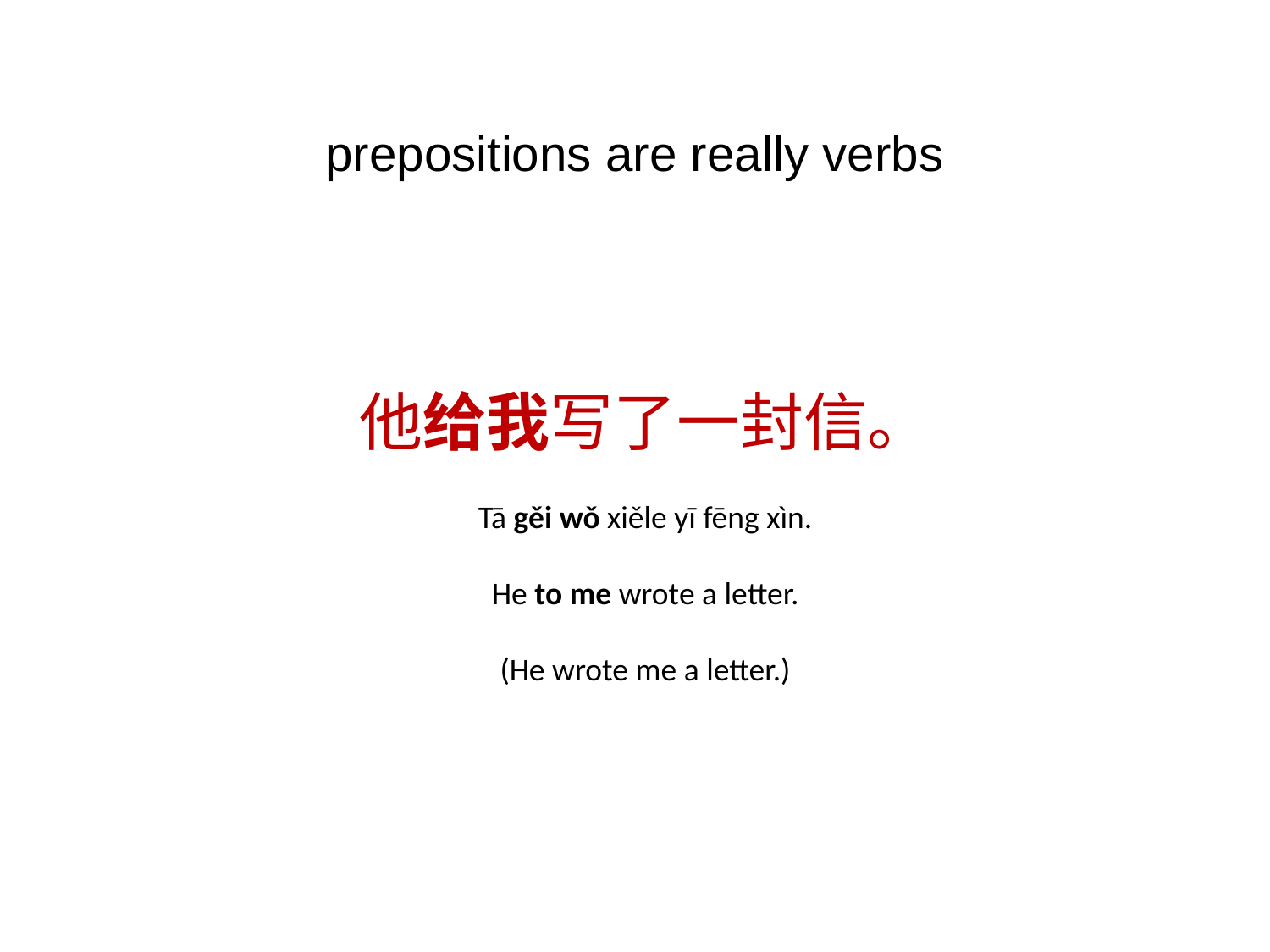

prepositions are really verbs
他给我写了一封信。

Tā gěi wǒ xiěle yī fēng xìn.

He to me wrote a letter.

(He wrote me a letter.)